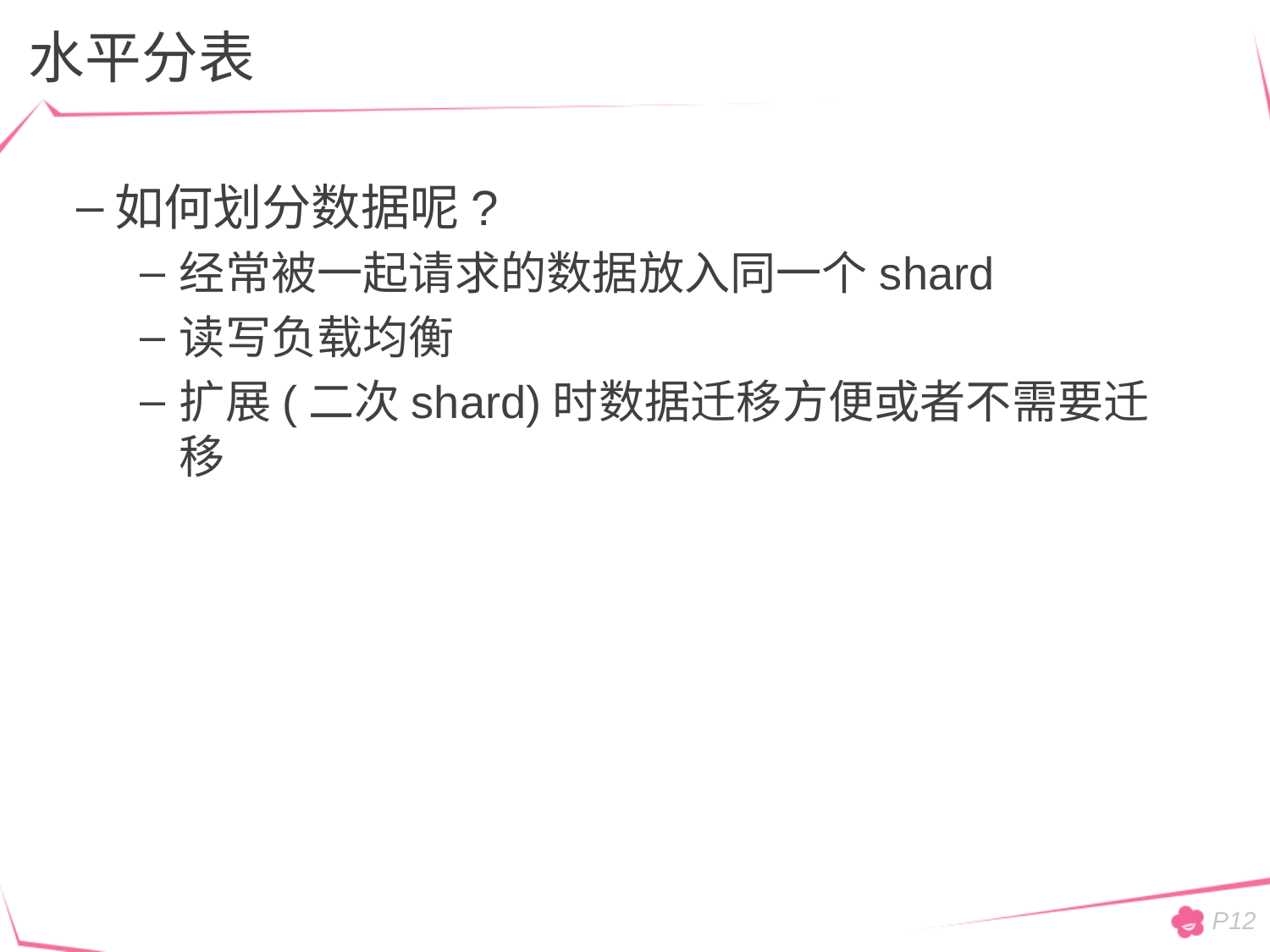

# 水平分表
如何划分数据呢?
经常被一起请求的数据放入同一个shard
读写负载均衡
扩展(二次shard)时数据迁移方便或者不需要迁移
P12